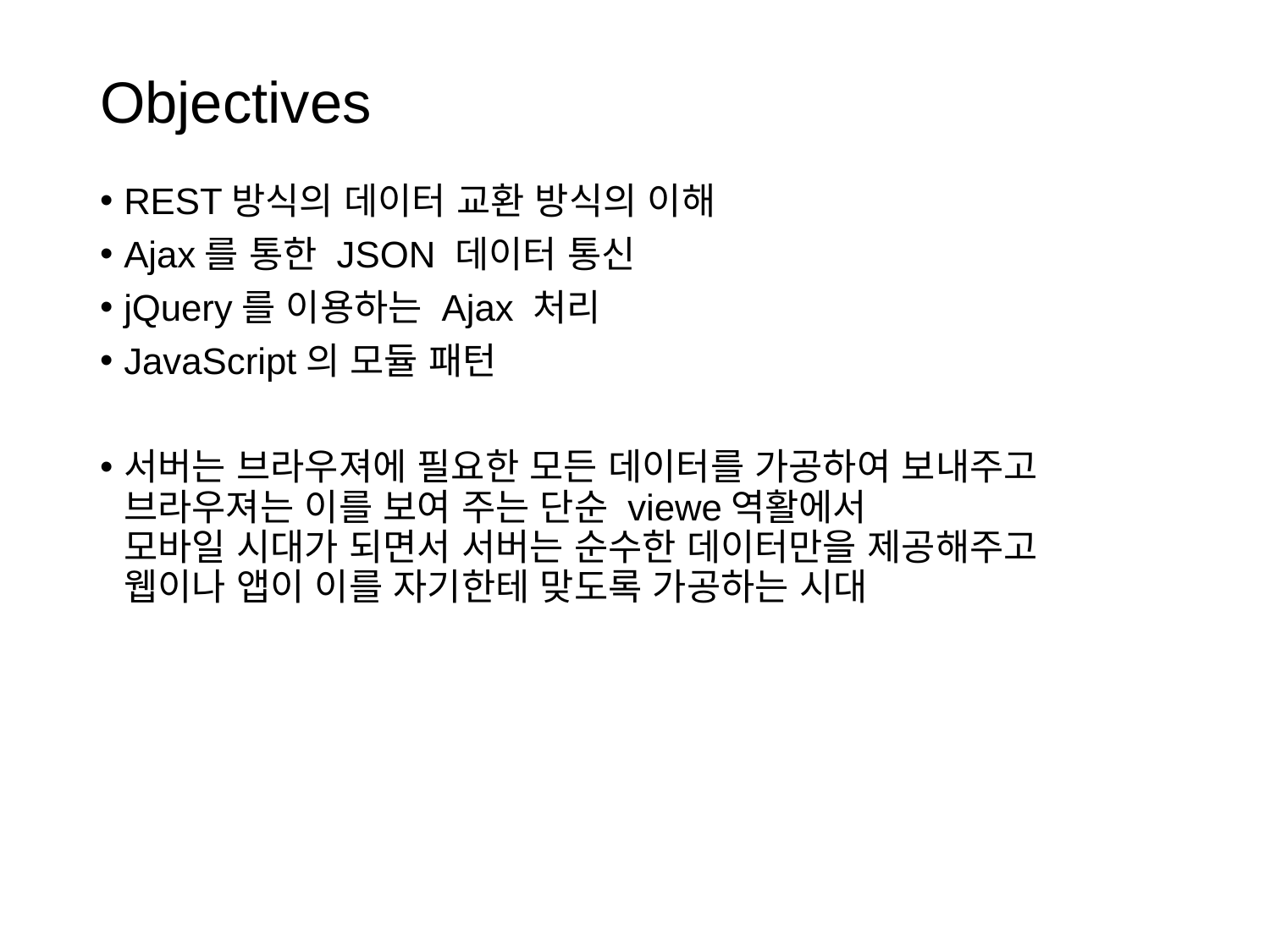

# Objectives
REST방식의 데이터 교환 방식의 이해
Ajax를 통한 JSON 데이터 통신
jQuery를 이용하는 Ajax 처리
JavaScript의 모듈 패턴

서버는 브라우져에 필요한 모든 데이터를 가공하여 보내주고
브라우져는 이를 보여 주는 단순 viewe역활에서
모바일 시대가 되면서 서버는 순수한 데이터만을 제공해주고
웹이나 앱이 이를 자기한테 맞도록 가공하는 시대